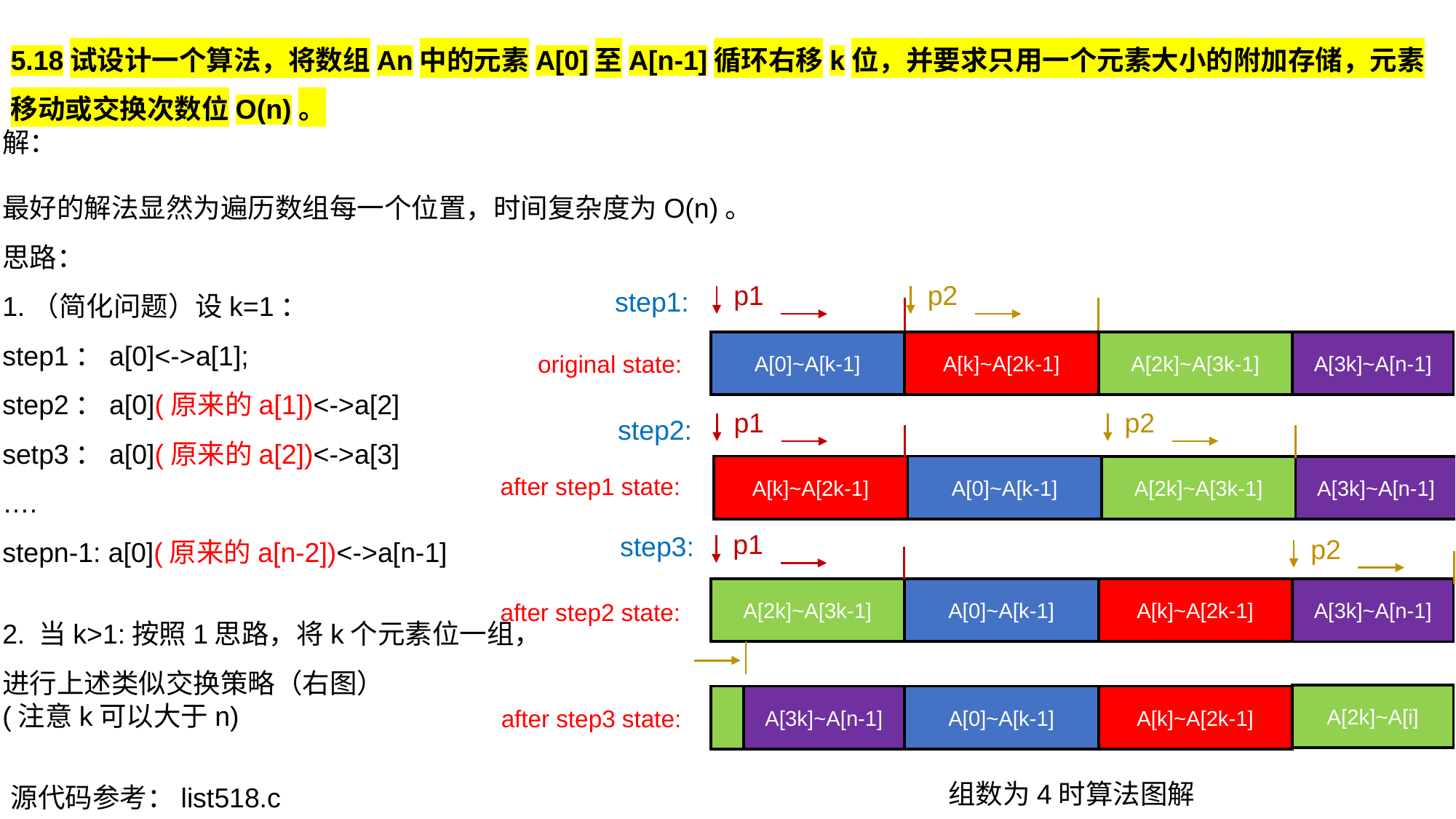

5.18试设计一个算法，将数组An中的元素A[0]至A[n-1]循环右移k位，并要求只用一个元素大小的附加存储，元素移动或交换次数位O(n)。
解：

最好的解法显然为遍历数组每一个位置，时间复杂度为O(n)。
思路：
1.（简化问题）设k=1：
step1：a[0]<->a[1];
step2：a[0](原来的a[1])<->a[2]
setp3：a[0](原来的a[2])<->a[3]
….
stepn-1: a[0](原来的a[n-2])<->a[n-1]

2. 当k>1:按照1思路，将k个元素位一组，
进行上述类似交换策略（右图）
(注意k可以大于n)
p1
p2
step1:
A[0]~A[k-1]
A[k]~A[2k-1]
A[2k]~A[3k-1]
A[3k]~A[n-1]
original state:
p2
p1
step2:
A[k]~A[2k-1]
A[0]~A[k-1]
A[2k]~A[3k-1]
A[3k]~A[n-1]
after step1 state:
p1
step3:
p2
A[2k]~A[3k-1]
A[0]~A[k-1]
A[k]~A[2k-1]
A[3k]~A[n-1]
after step2 state:
A[2k]~A[i]

A[3k]~A[n-1]
A[0]~A[k-1]
A[k]~A[2k-1]
after step3 state:
组数为4时算法图解
源代码参考：list518.c